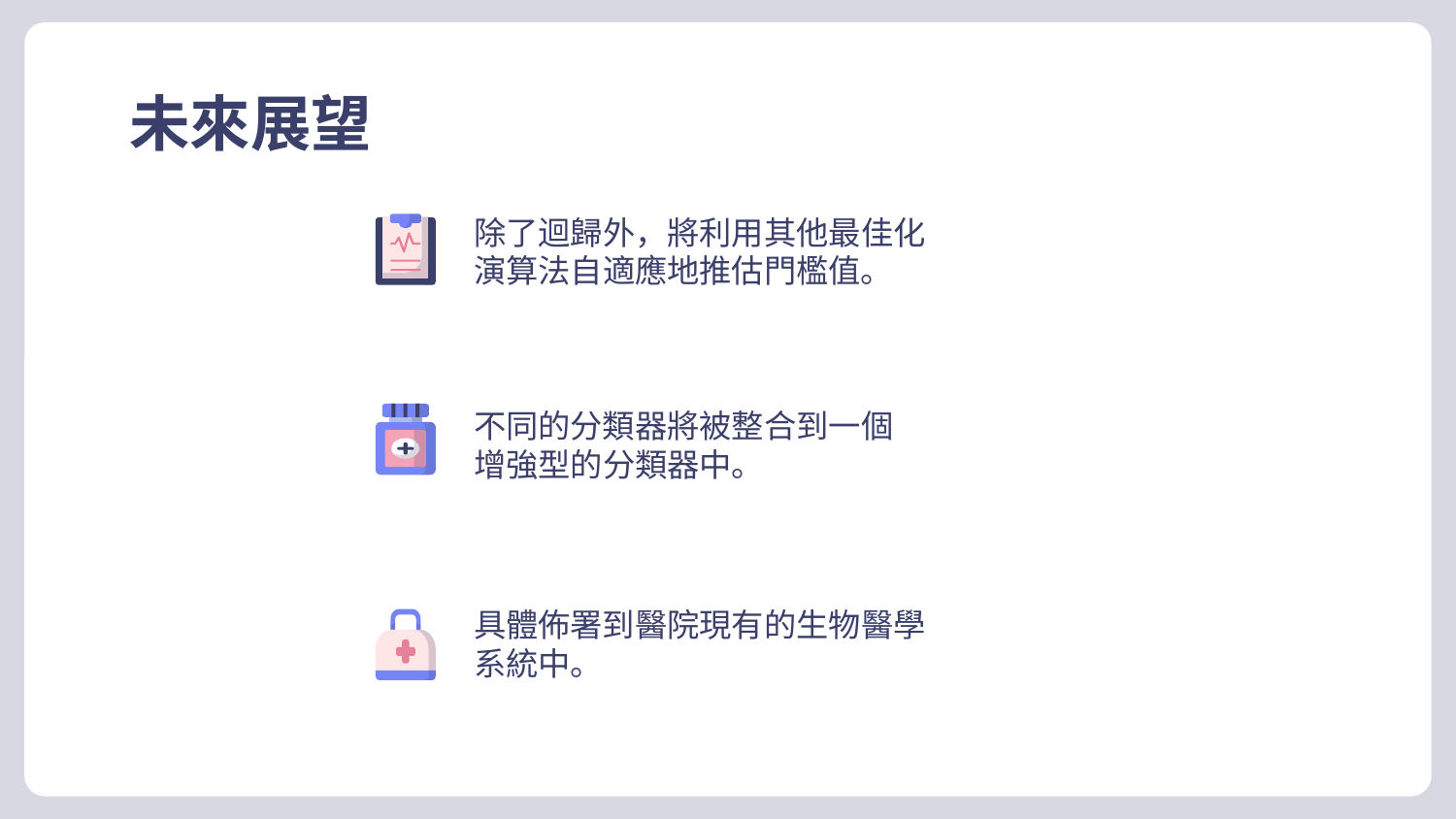

# 未來展望
除了迴歸外，將利用其他最佳化演算法自適應地推估門檻值。

不同的分類器將被整合到一個
增強型的分類器中。

具體佈署到醫院現有的生物醫學系統中。